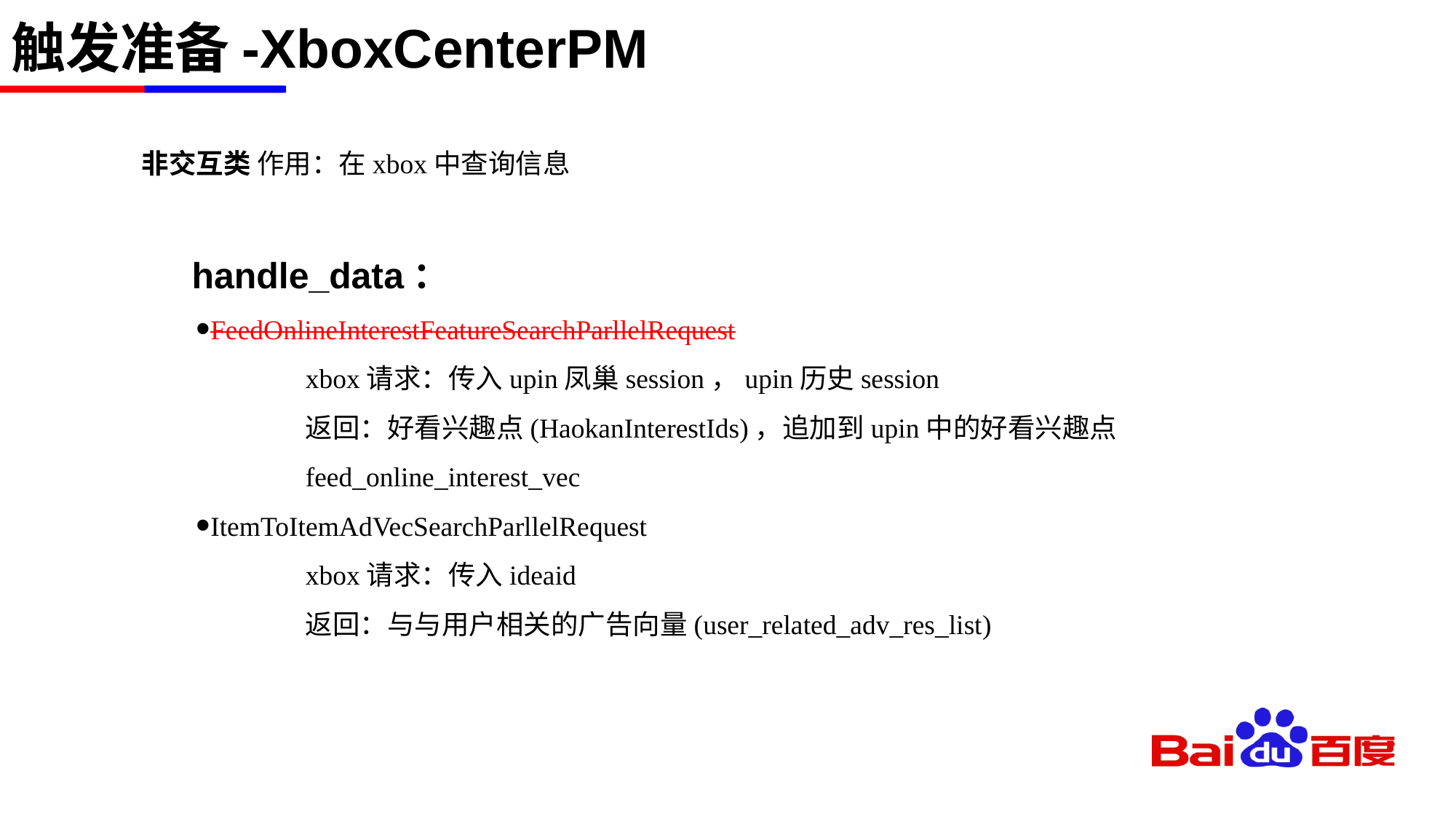

# 触发准备-XboxCenterPM

非交互类 作用：在xbox中查询信息

      handle_data：
FeedOnlineInterestFeatureSearchParllelRequest
xbox请求：传入upin凤巢session，upin历史session
返回：好看兴趣点(HaokanInterestIds)，追加到upin中的好看兴趣点feed_online_interest_vec
ItemToItemAdVecSearchParllelRequest
xbox请求：传入ideaid
返回：与与用户相关的广告向量(user_related_adv_res_list)